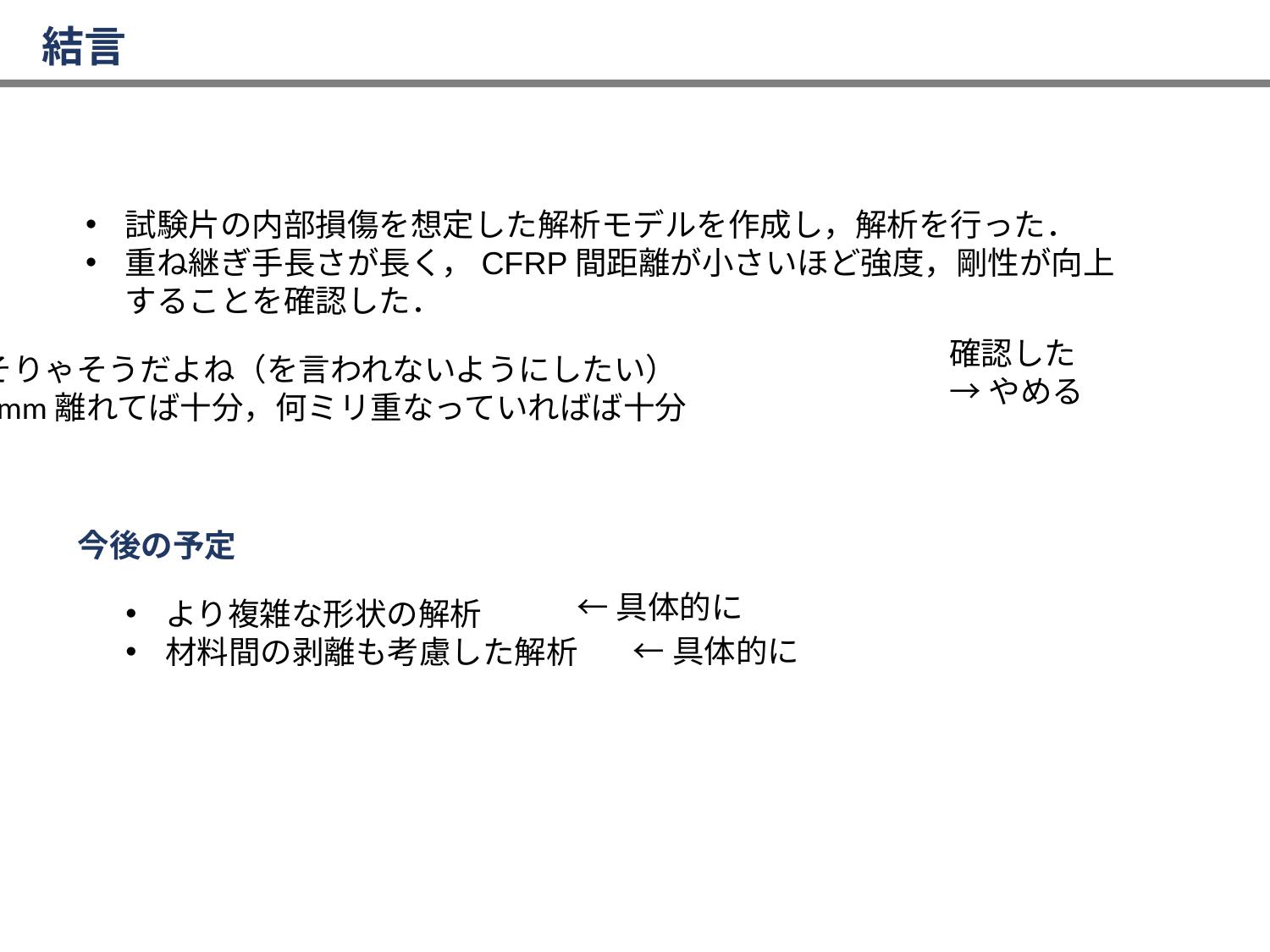

結言

試験片の内部損傷を想定した解析モデルを作成し，解析を行った．
重ね継ぎ手長さが長く，CFRP間距離が小さいほど強度，剛性が向上することを確認した．
確認した
→やめる
まぁそりゃそうだよね（を言われないようにしたい）
→何mm離れてば十分，何ミリ重なっていればば十分
V
今後の予定
←具体的に
より複雑な形状の解析
材料間の剥離も考慮した解析
←具体的に